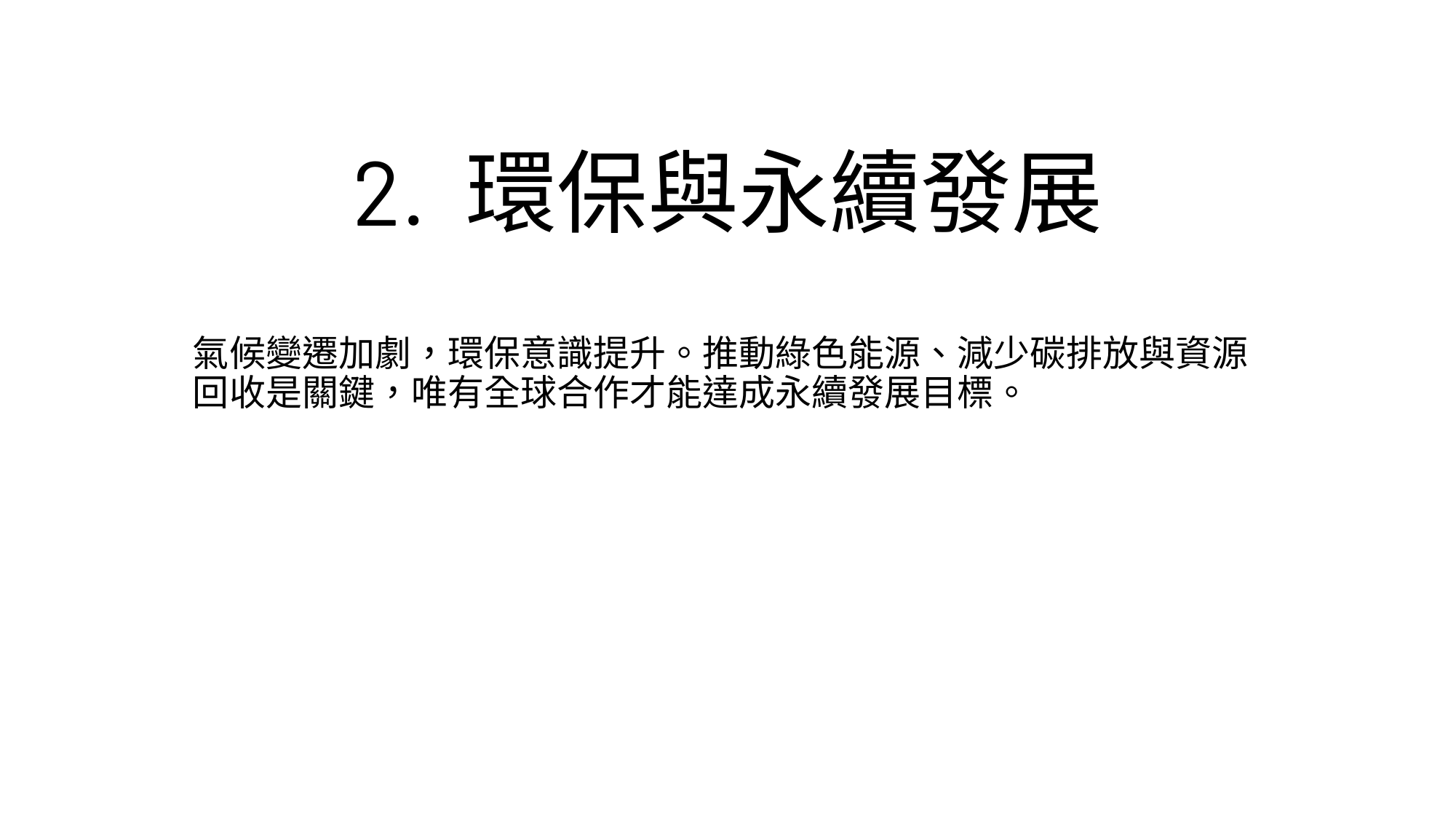

# 2. 環保與永續發展
氣候變遷加劇，環保意識提升。推動綠色能源、減少碳排放與資源回收是關鍵，唯有全球合作才能達成永續發展目標。